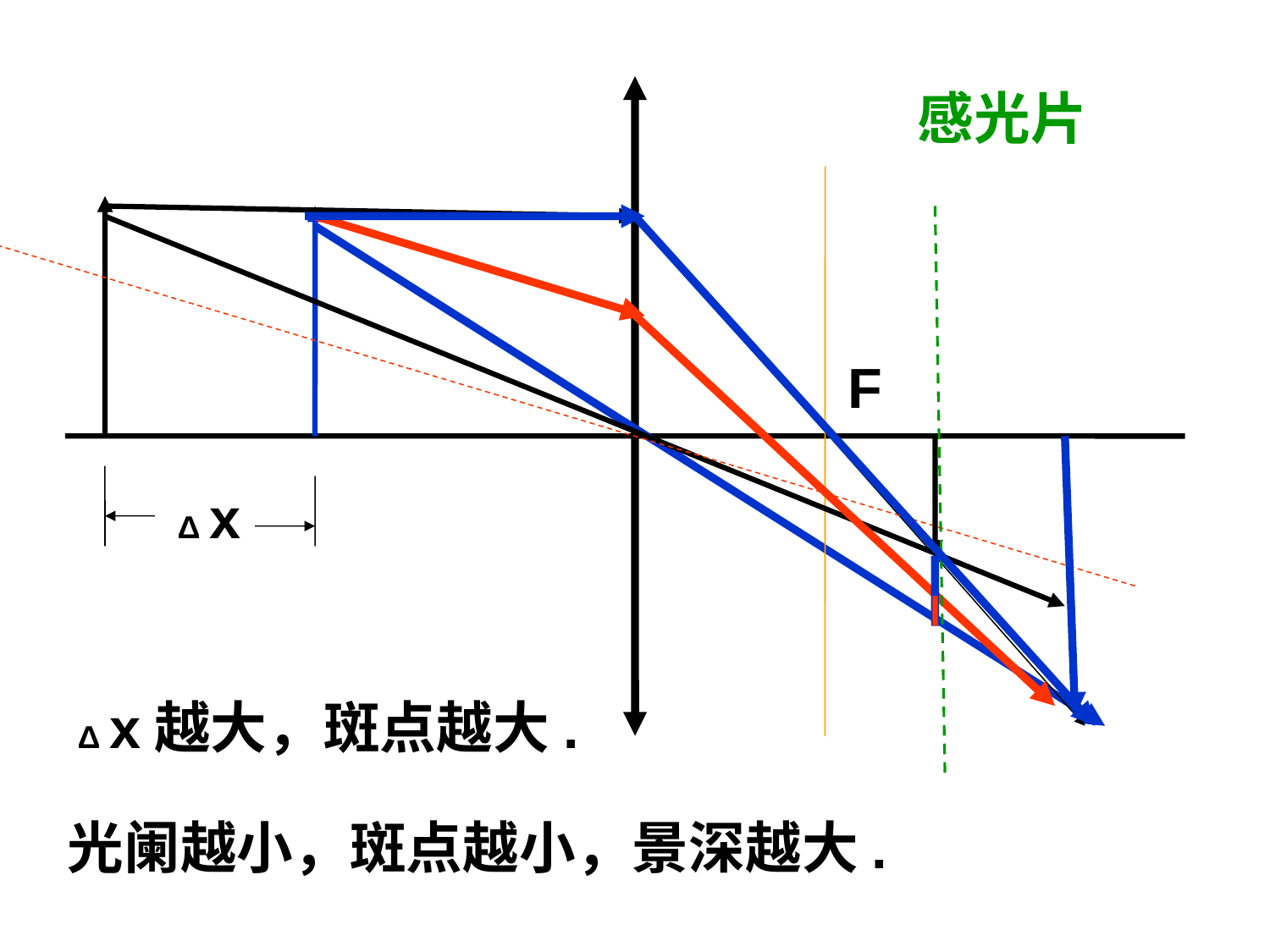

感光片

F

Δ x

Δ x越大，斑点越大.
光阑越小，斑点越小，景深越大.